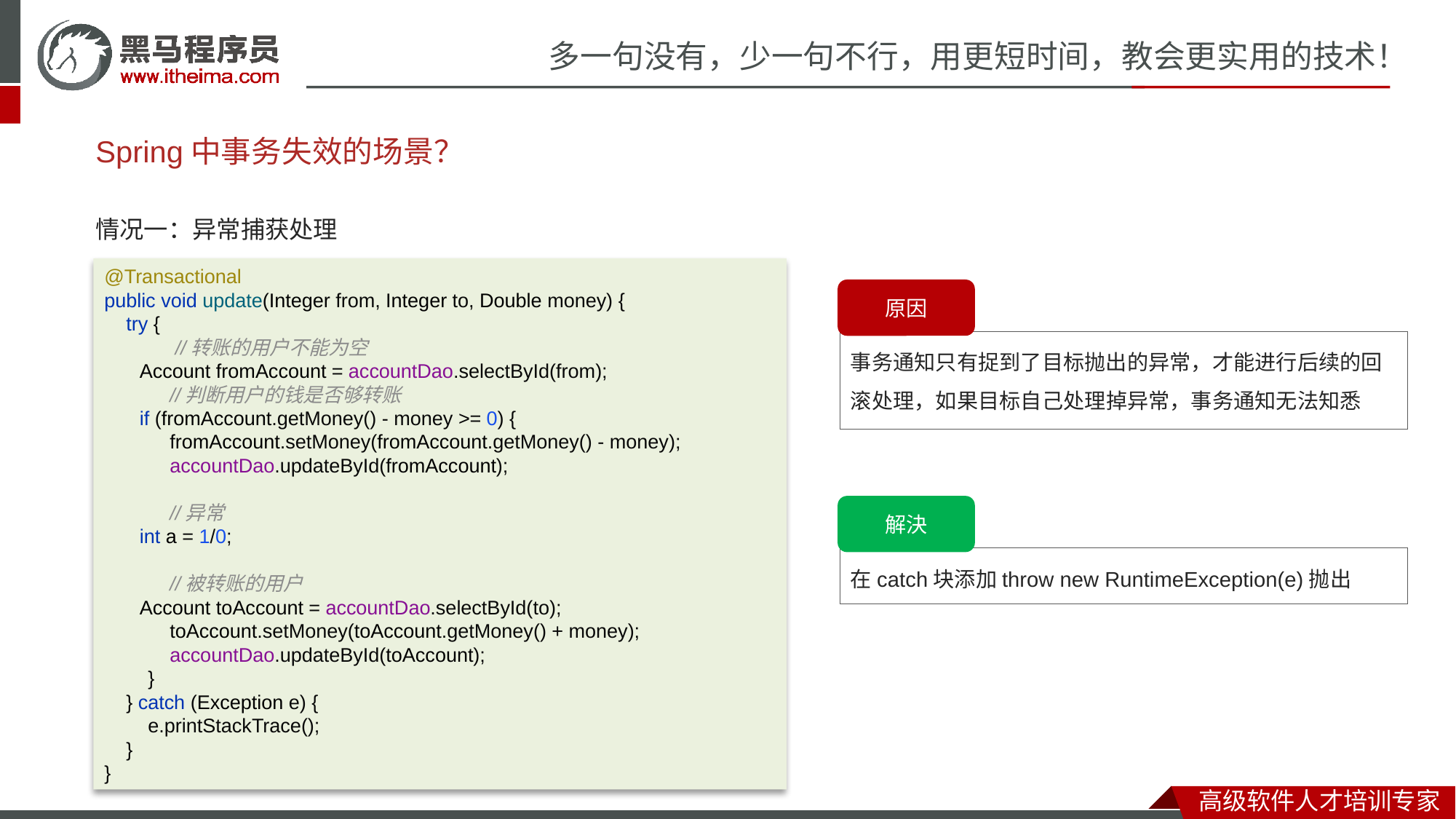

# Spring中事务失效的场景？
情况一：异常捕获处理
@Transactional
public void update(Integer from, Integer to, Double money) {
    try {
             //转账的用户不能为空
       Account fromAccount = accountDao.selectById(from);
            //判断用户的钱是否够转账
       if (fromAccount.getMoney() - money >= 0) {
            fromAccount.setMoney(fromAccount.getMoney() - money);
            accountDao.updateById(fromAccount);
            //异常
       int a = 1/0;
            //被转账的用户
       Account toAccount = accountDao.selectById(to);
            toAccount.setMoney(toAccount.getMoney() + money);
            accountDao.updateById(toAccount);
        }
    } catch (Exception e) {
        e.printStackTrace();
    }
}
原因
事务通知只有捉到了目标抛出的异常，才能进行后续的回滚处理，如果目标自己处理掉异常，事务通知无法知悉
解決
在catch块添加throw new RuntimeException(e)抛出